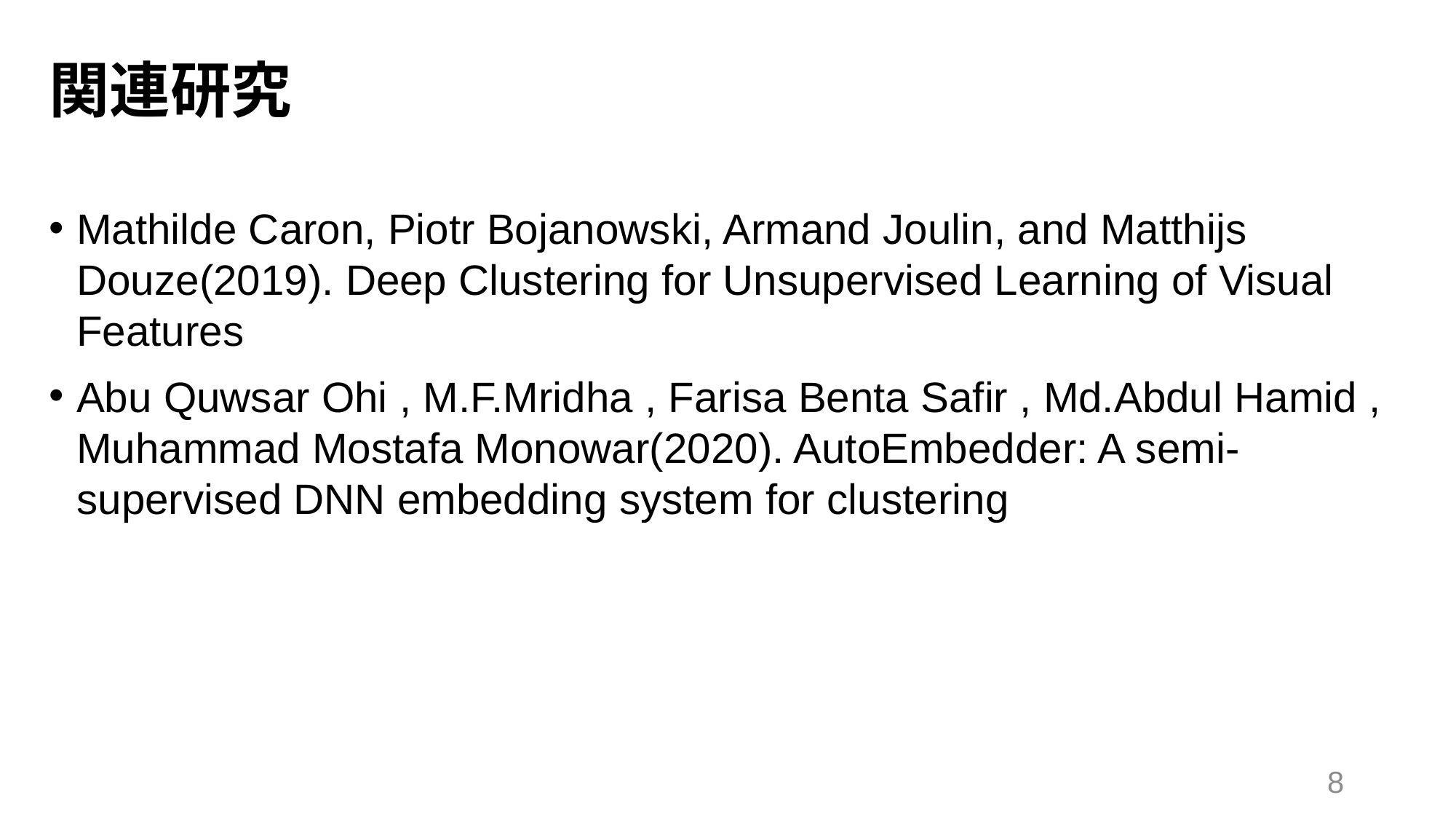

関連研究

Mathilde Caron, Piotr Bojanowski, Armand Joulin, and Matthijs Douze(2019). Deep Clustering for Unsupervised Learning of Visual Features
Abu Quwsar Ohi , M.F.Mridha , Farisa Benta Safir , Md.Abdul Hamid , Muhammad Mostafa Monowar(2020). AutoEmbedder: A semi-supervised DNN embedding system for clustering
8